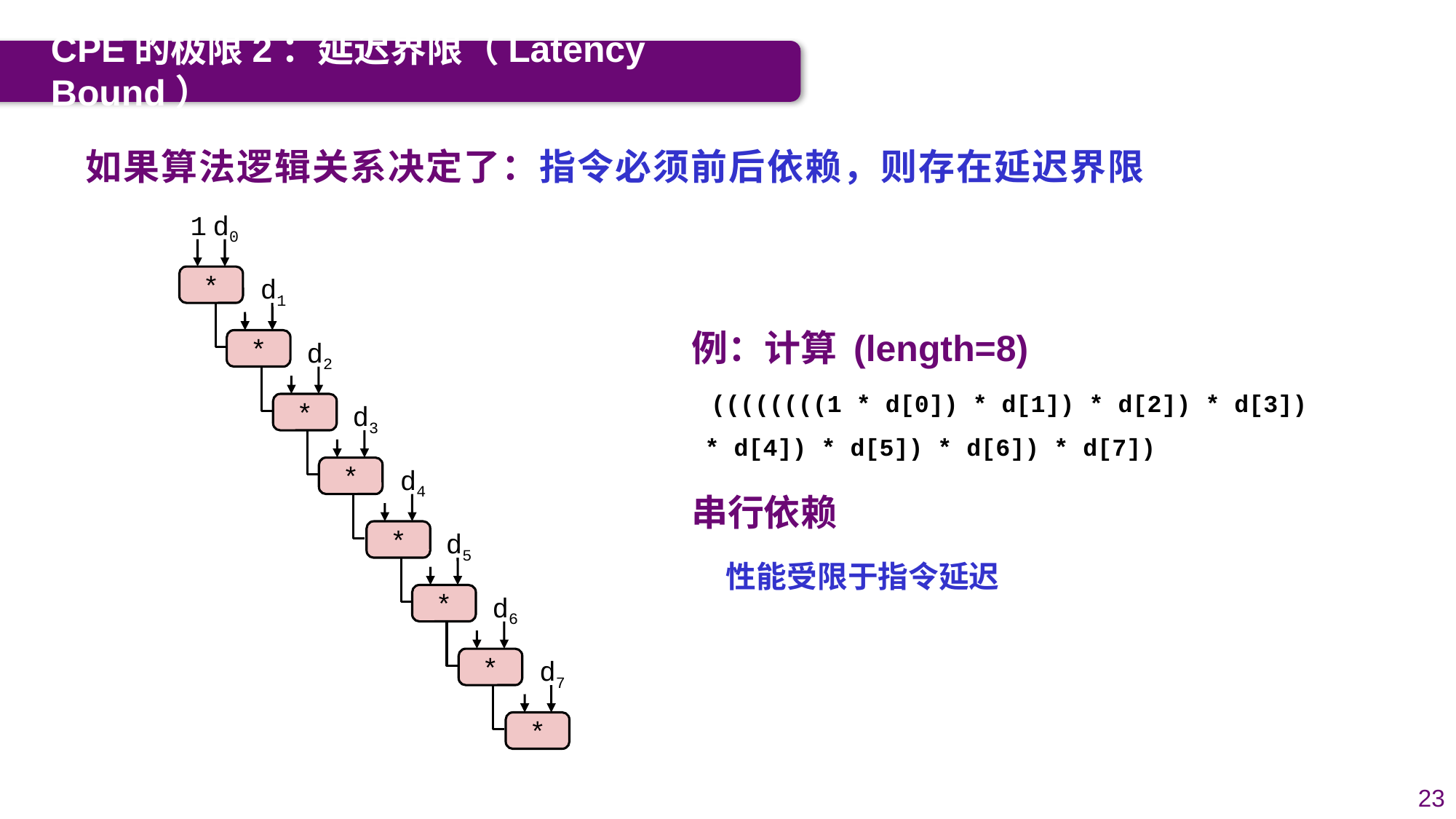

CPE的极限2：延迟界限（Latency Bound）

如果算法逻辑关系决定了：指令必须前后依赖，则存在延迟界限
1
d0

*
d1
例：计算 (length=8)
 ((((((((1 * d[0]) * d[1]) * d[2]) * d[3])
* d[4]) * d[5]) * d[6]) * d[7])
串行依赖
性能受限于指令延迟

*
d2

*
d3

*
d4

*
d5

*
d6

*
d7

*
23